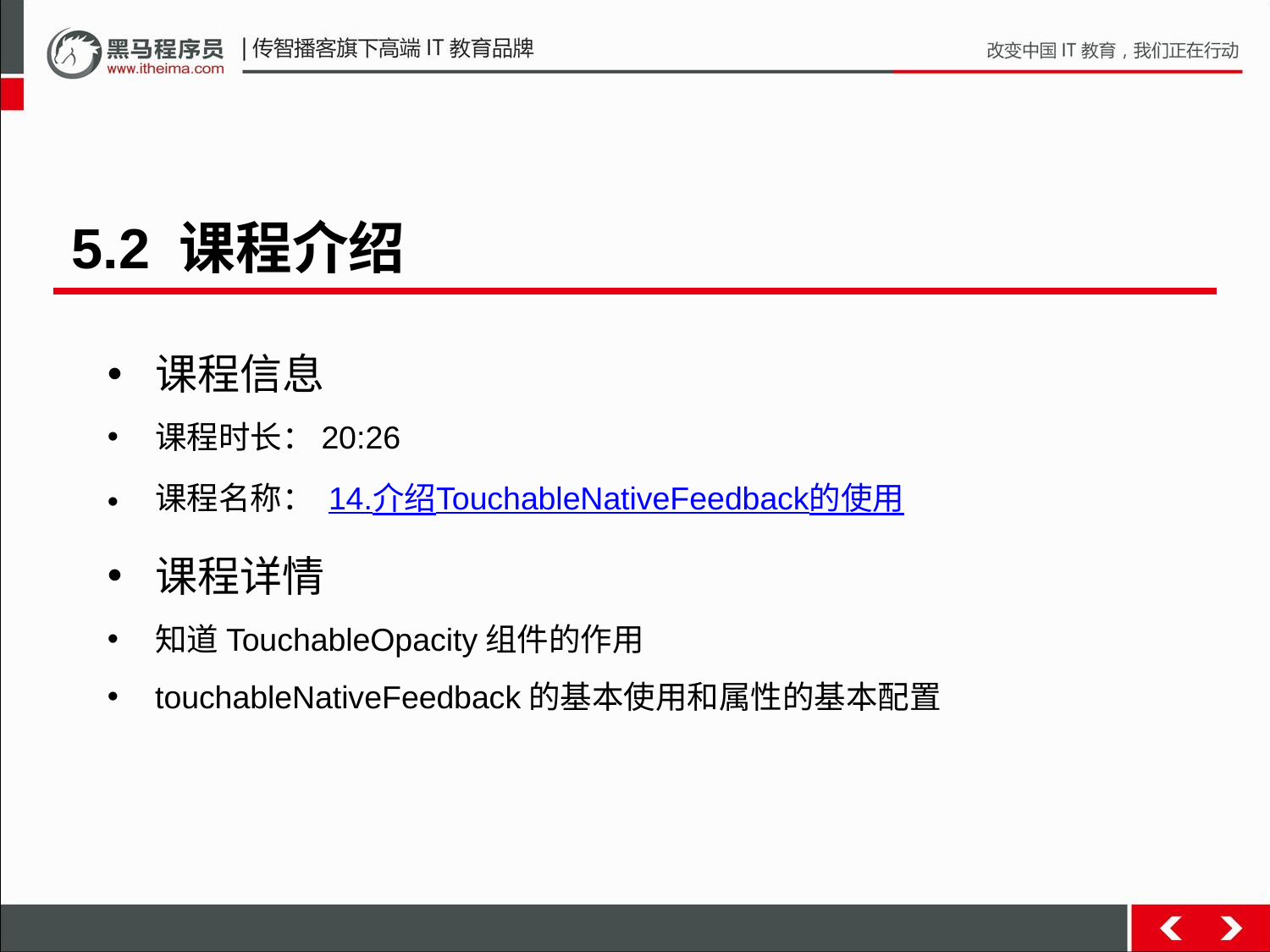

5.2 课程介绍
课程信息
课程时长：20:26
课程名称： 14.介绍TouchableNativeFeedback的使用
课程详情
知道TouchableOpacity组件的作用
touchableNativeFeedback的基本使用和属性的基本配置